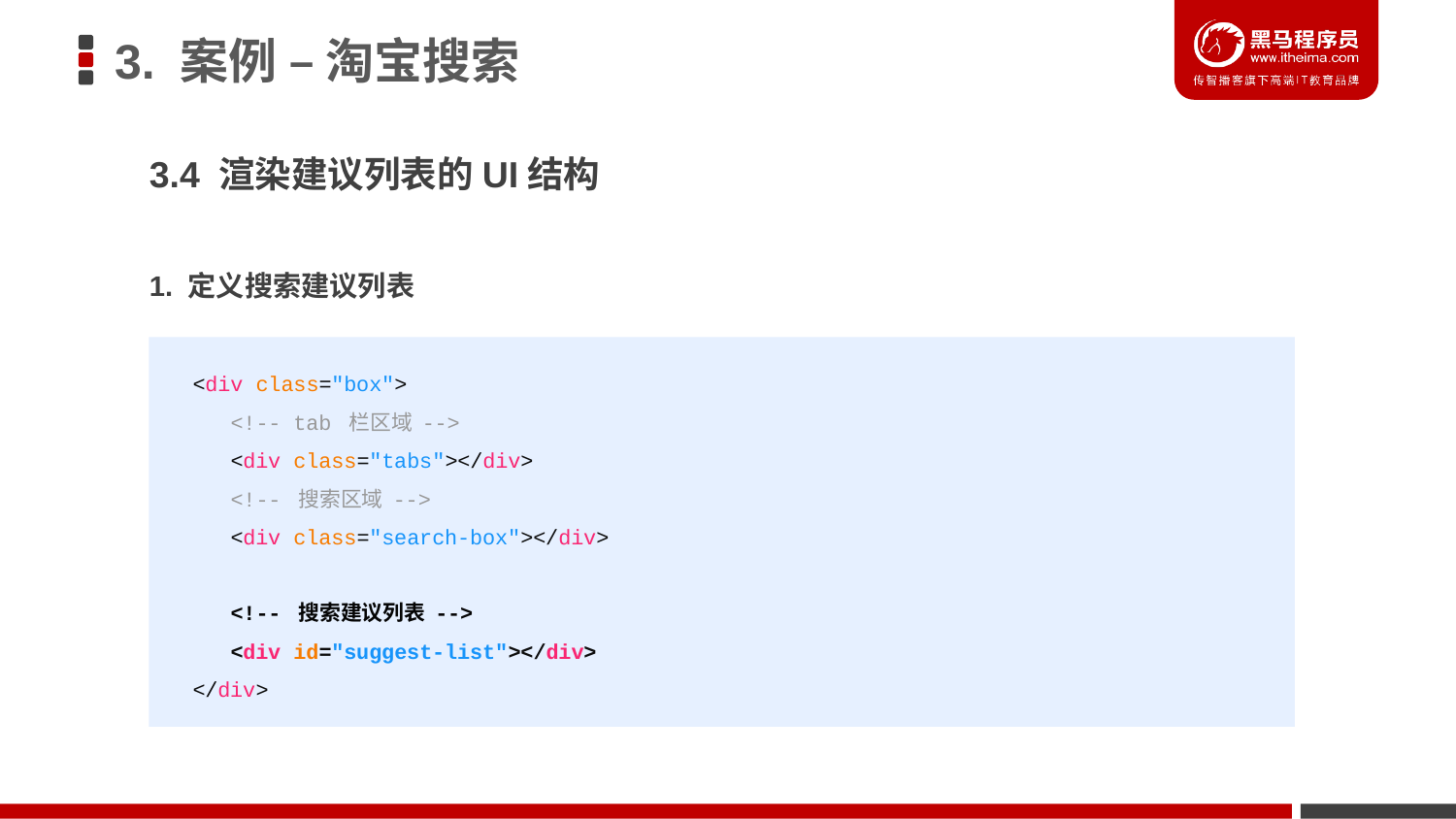

# 3. 案例 – 淘宝搜索
3.4 渲染建议列表的UI结构
1. 定义搜索建议列表

 <div class="box">
    <!-- tab 栏区域 -->
    <div class="tabs"></div>
    <!-- 搜索区域 -->
    <div class="search-box"></div>
    <!-- 搜索建议列表 -->
    <div id="suggest-list"></div>
 </div>